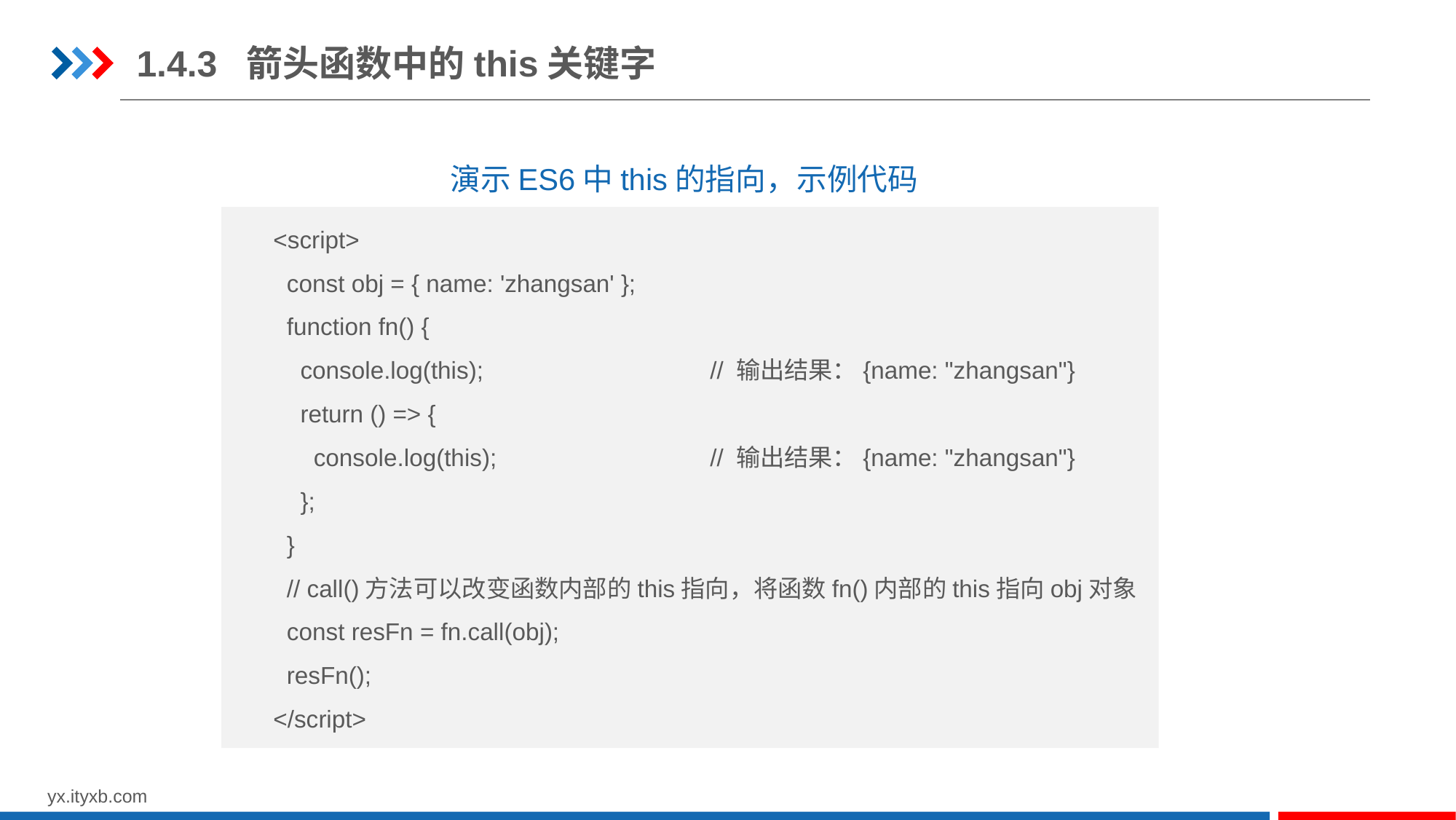

1.4.3  箭头函数中的this关键字
演示ES6中this的指向，示例代码
<script>
  const obj = { name: 'zhangsan' };
  function fn() {
    console.log(this);    		// 输出结果：{name: "zhangsan"}
    return () => {
      console.log(this);  		// 输出结果：{name: "zhangsan"}
    };
  }
  // call()方法可以改变函数内部的this指向，将函数fn()内部的this指向obj对象
  const resFn = fn.call(obj);
  resFn();
</script>